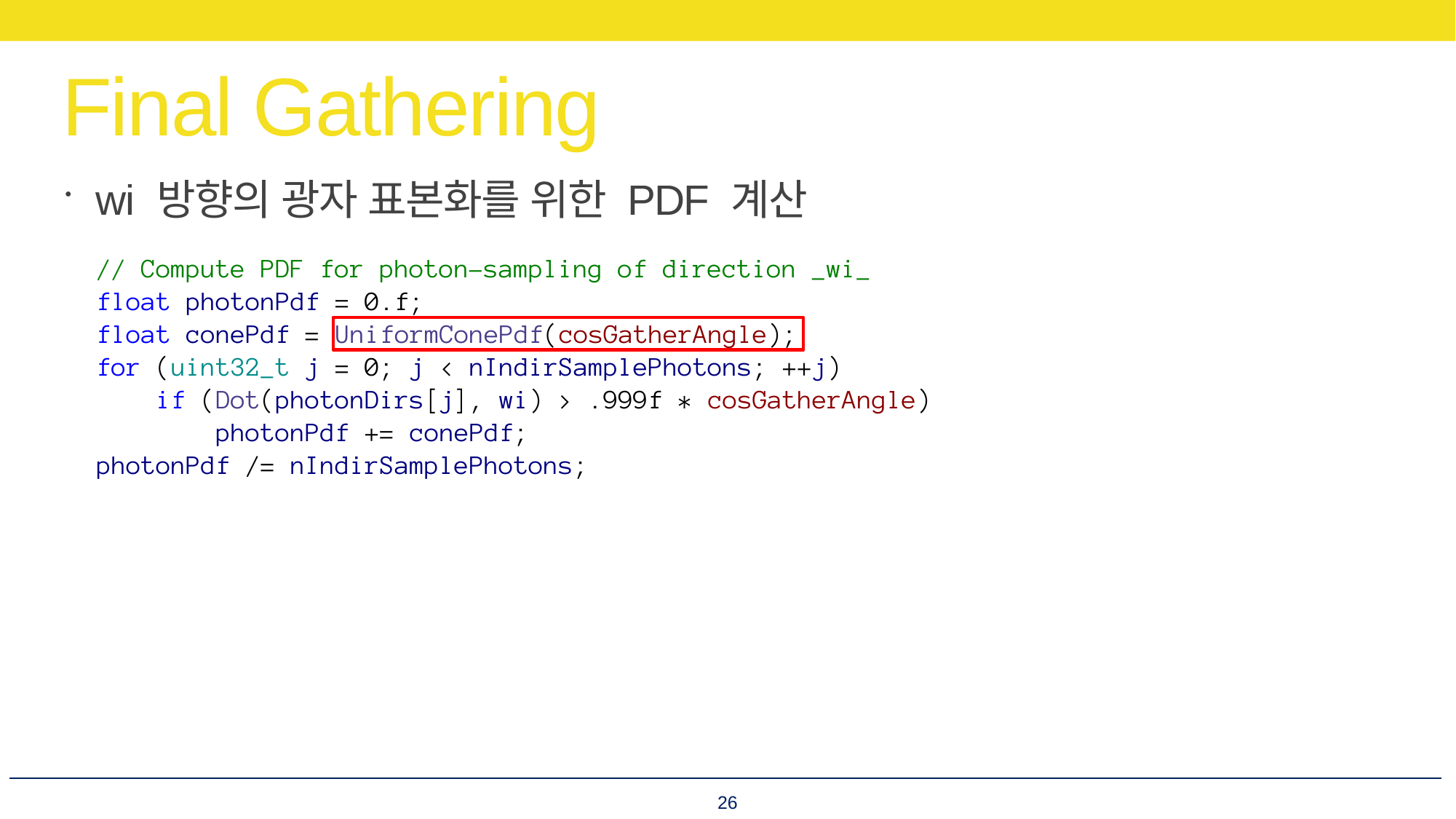

# Final Gathering
wi 방향의 광자 표본화를 위한 PDF 계산
// Compute PDF for photon-sampling of direction _wi_
float photonPdf = 0.f;
float conePdf = UniformConePdf(cosGatherAngle);
for (uint32_t j = 0; j < nIndirSamplePhotons; ++j)
    if (Dot(photonDirs[j], wi) > .999f * cosGatherAngle)
        photonPdf += conePdf;
photonPdf /= nIndirSamplePhotons;

26